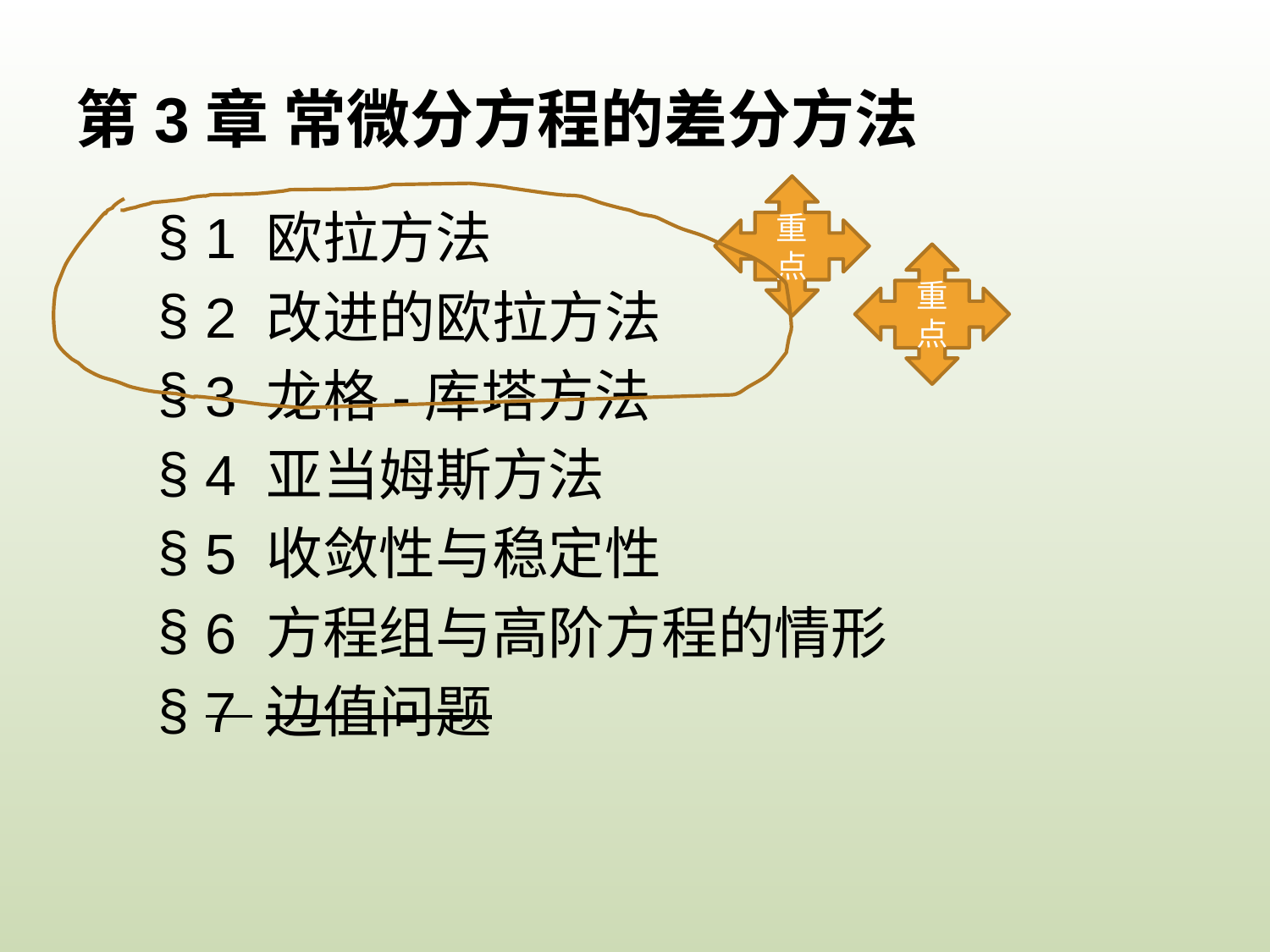

# 第3章 常微分方程的差分方法
重点

1 欧拉方法
2 改进的欧拉方法
3 龙格-库塔方法
4 亚当姆斯方法
5 收敛性与稳定性
6 方程组与高阶方程的情形
7 边值问题
重点